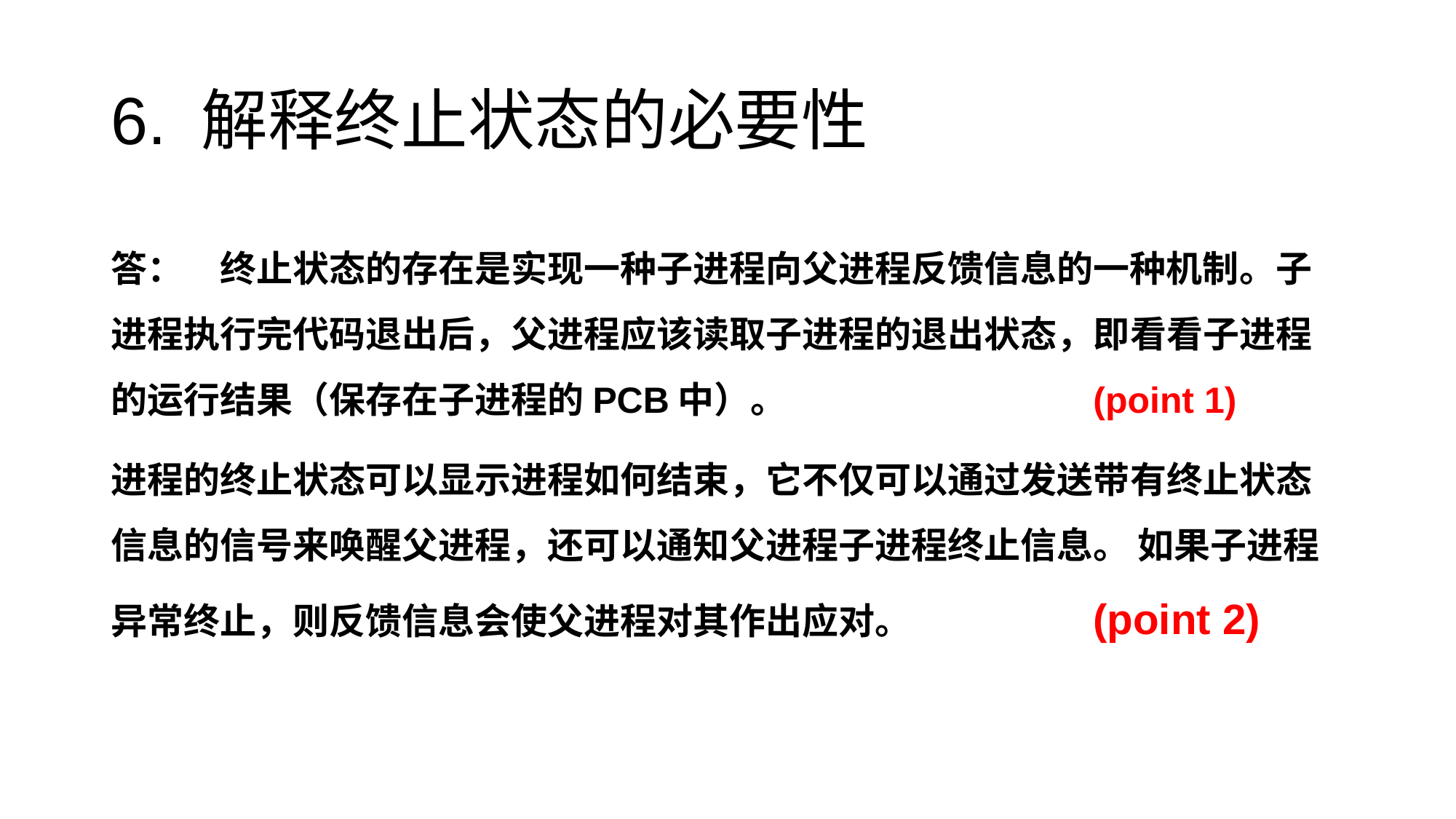

# 6. 解释终止状态的必要性
答：	终止状态的存在是实现一种子进程向父进程反馈信息的一种机制。子进程执行完代码退出后，父进程应该读取子进程的退出状态，即看看子进程的运行结果（保存在子进程的PCB中）。 			(point 1)
进程的终止状态可以显示进程如何结束，它不仅可以通过发送带有终止状态信息的信号来唤醒父进程，还可以通知父进程子进程终止信息。 如果子进程异常终止，则反馈信息会使父进程对其作出应对。 		(point 2)